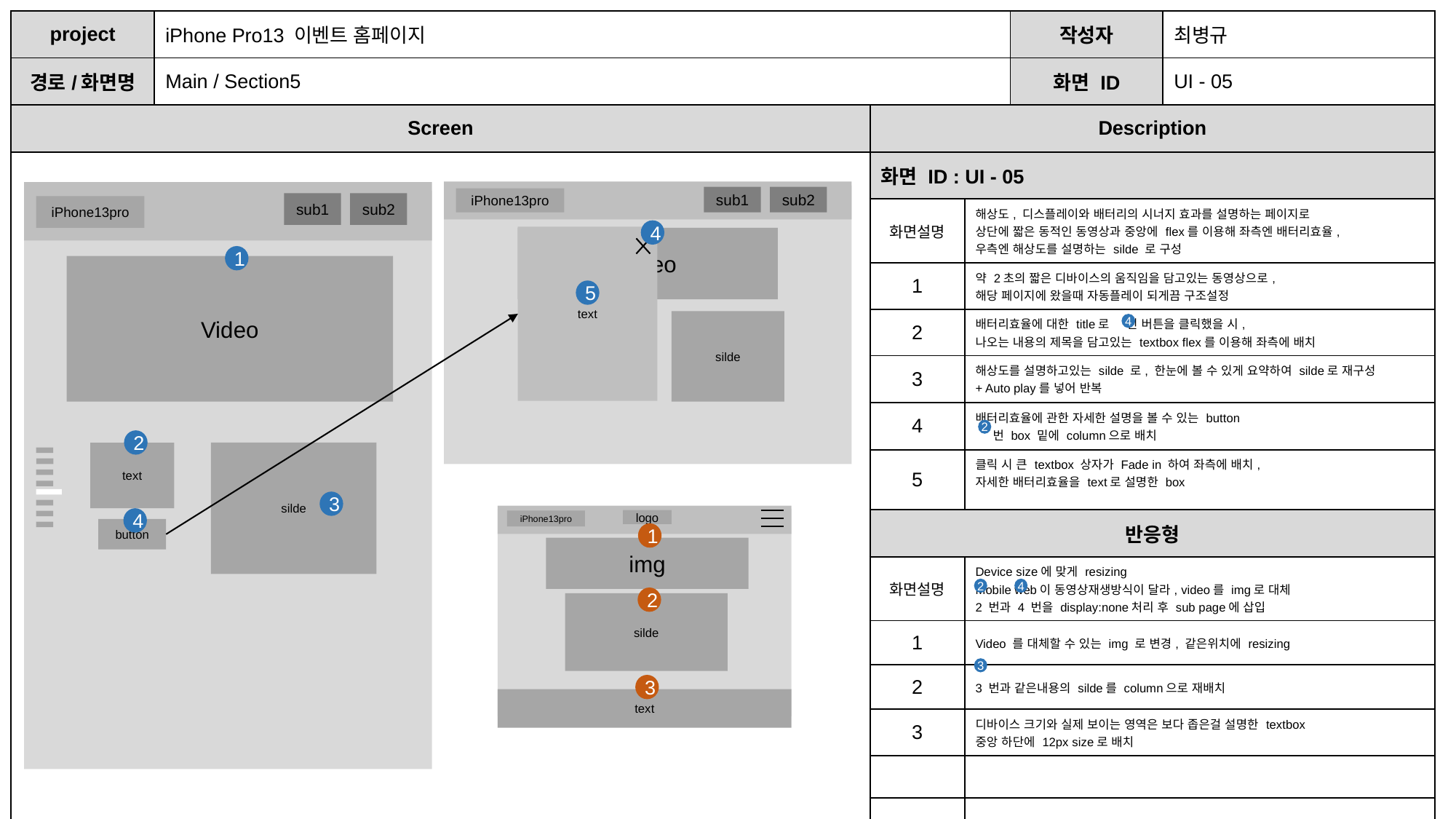

| project | iPhone Pro13 이벤트 홈페이지 |  |  | 작성자 | 최병규 |
| --- | --- | --- | --- | --- | --- |
| 경로/화면명 | Main / Section5 |  |  | 화면 ID | UI - 05 |
| Screen |  | Description |  |  |  |
|  |  | 화면 ID : UI - 05 |  |  |  |
|  |  | 화면설명 | 해상도, 디스플레이와 배터리의 시너지 효과를 설명하는 페이지로 상단에 짧은 동적인 동영상과 중앙에 flex를 이용해 좌측엔 배터리효율, 우측엔 해상도를 설명하는 silde 로 구성 |  |  |
|  |  | 1 | 약 2초의 짧은 디바이스의 움직임을 담고있는 동영상으로, 해당 페이지에 왔을때 자동플레이 되게끔 구조설정 |  |  |
|  |  | 2 | 배터리효율에 대한 title로 번 버튼을 클릭했을 시, 나오는 내용의 제목을 담고있는 textbox flex를 이용해 좌측에 배치 |  |  |
|  |  | 3 | 해상도를 설명하고있는 silde 로, 한눈에 볼 수 있게 요약하여 silde로 재구성 + Auto play를 넣어 반복 |  |  |
|  |  | 4 | 배터리효율에 관한 자세한 설명을 볼 수 있는 button 번 box 밑에 column으로 배치 |  |  |
|  |  | 5 | 클릭 시 큰 textbox 상자가 Fade in 하여 좌측에 배치, 자세한 배터리효율을 text로 설명한 box |  |  |
|  |  | 반응형 |  |  |  |
|  |  | 화면설명 | Device size에 맞게 resizing Mobile web이 동영상재생방식이 달라, video를 img로 대체 2 번과 4 번을 display:none처리 후 sub page에 삽입 |  |  |
|  |  | 1 | Video 를 대체할 수 있는 img 로 변경, 같은위치에 resizing |  |  |
|  |  | 2 | 3 번과 같은내용의 silde를 column으로 재배치 |  |  |
|  |  | 3 | 디바이스 크기와 실제 보이는 영역은 보다 좁은걸 설명한 textbox 중앙 하단에 12px size로 배치 |  |  |
|  |  |  |  |  |  |
|  |  |  |  |  |  |

sub2
sub1
iPhone13pro

sub2
sub1
iPhone13pro

4
text
Video
1
Video
5
silde
4
2
2
silde
text
3

4
logo
iPhone13pro

button

1
img
2
4
2
silde
3
3
text